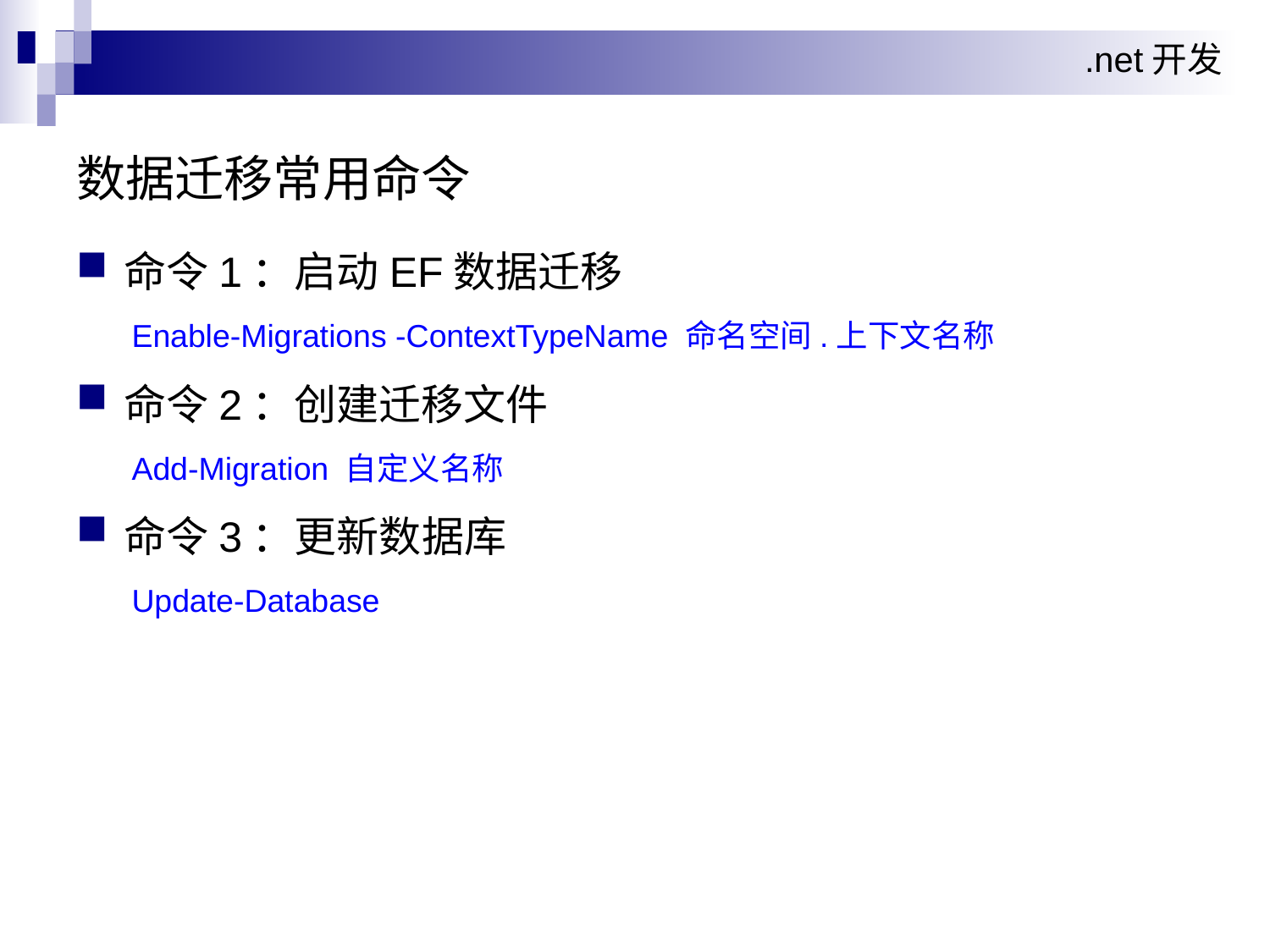

数据迁移常用命令
命令1：启动EF数据迁移
Enable-Migrations -ContextTypeName 命名空间.上下文名称
命令2：创建迁移文件
Add-Migration 自定义名称
命令3：更新数据库
Update-Database